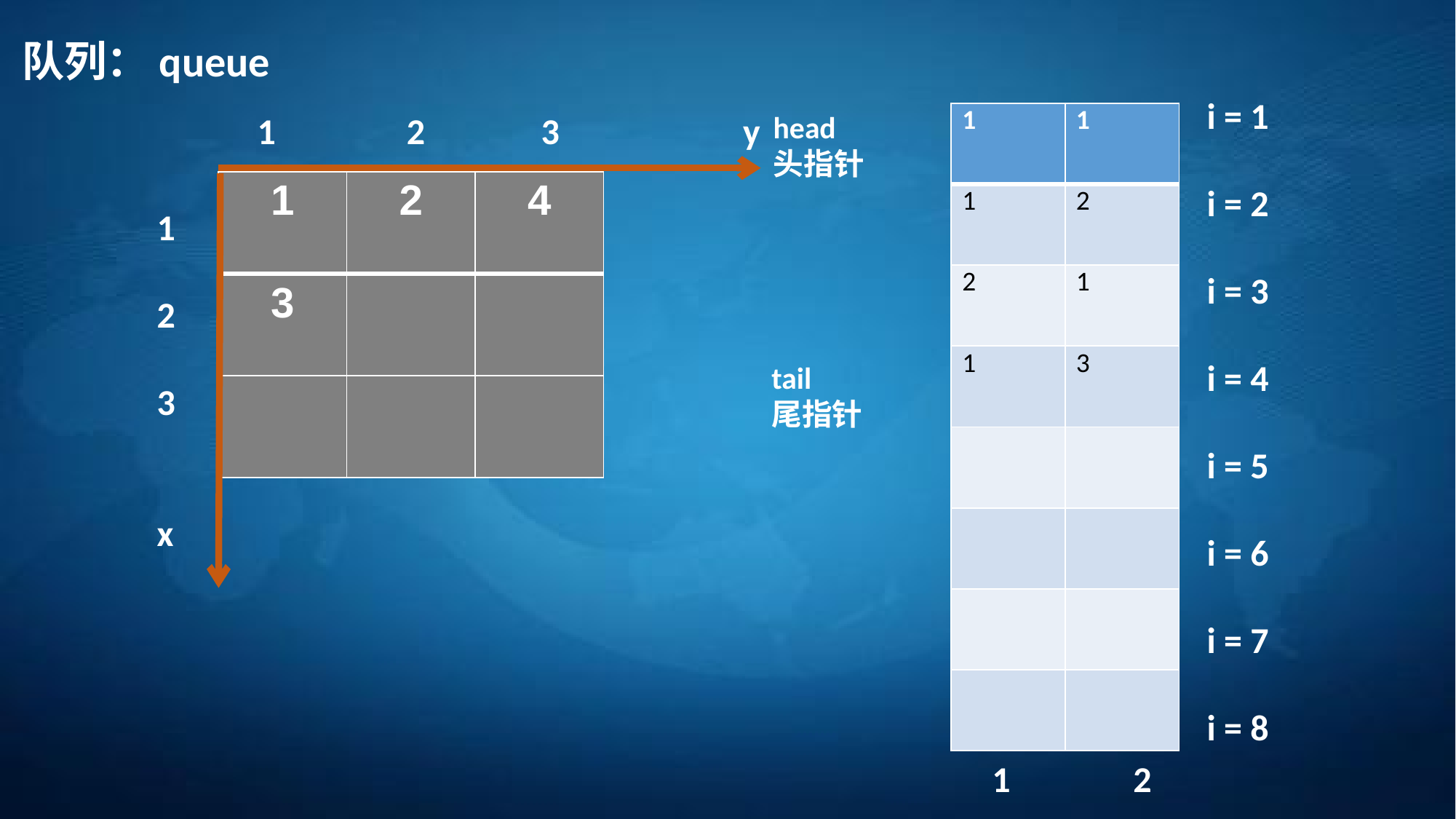

队列：queue
i = 1

i = 2

i = 3

i = 4

i = 5

i = 6

i = 7

i = 8

1                2	        3 		      y
head
头指针
| 1 | 1 |
| --- | --- |
| 1 | 2 |
| 2 | 1 |
| 1 | 3 |
|  |  |
|  |  |
|  |  |
|  |  |
| 1 | 2 | 4 |
| --- | --- | --- |
| 3 |  |  |
|  |  |  |
1

2

3

x
tail
尾指针
1               2